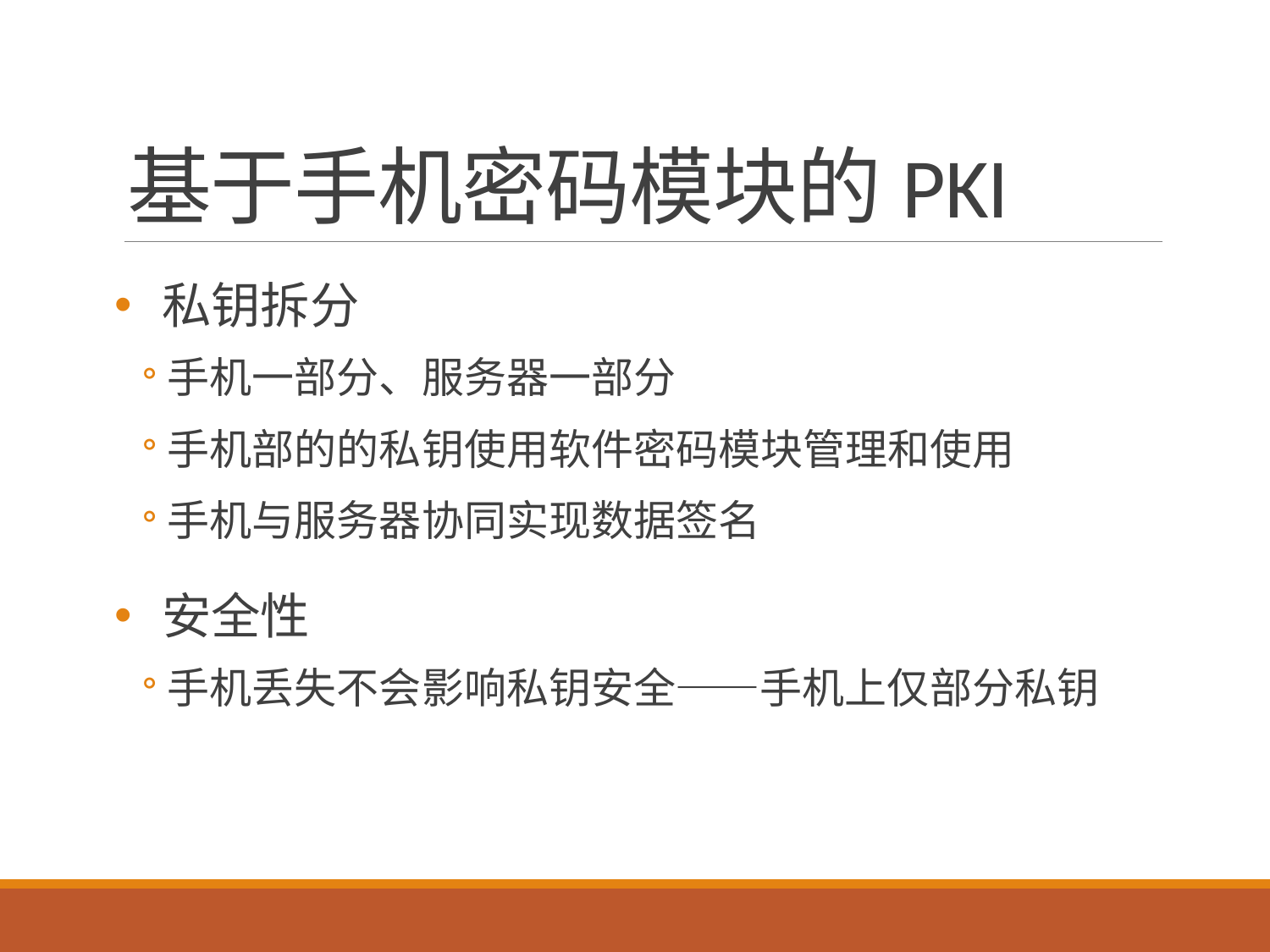

# 基于手机密码模块的PKI
私钥拆分
手机一部分、服务器一部分
手机部的的私钥使用软件密码模块管理和使用
手机与服务器协同实现数据签名
安全性
手机丢失不会影响私钥安全——手机上仅部分私钥